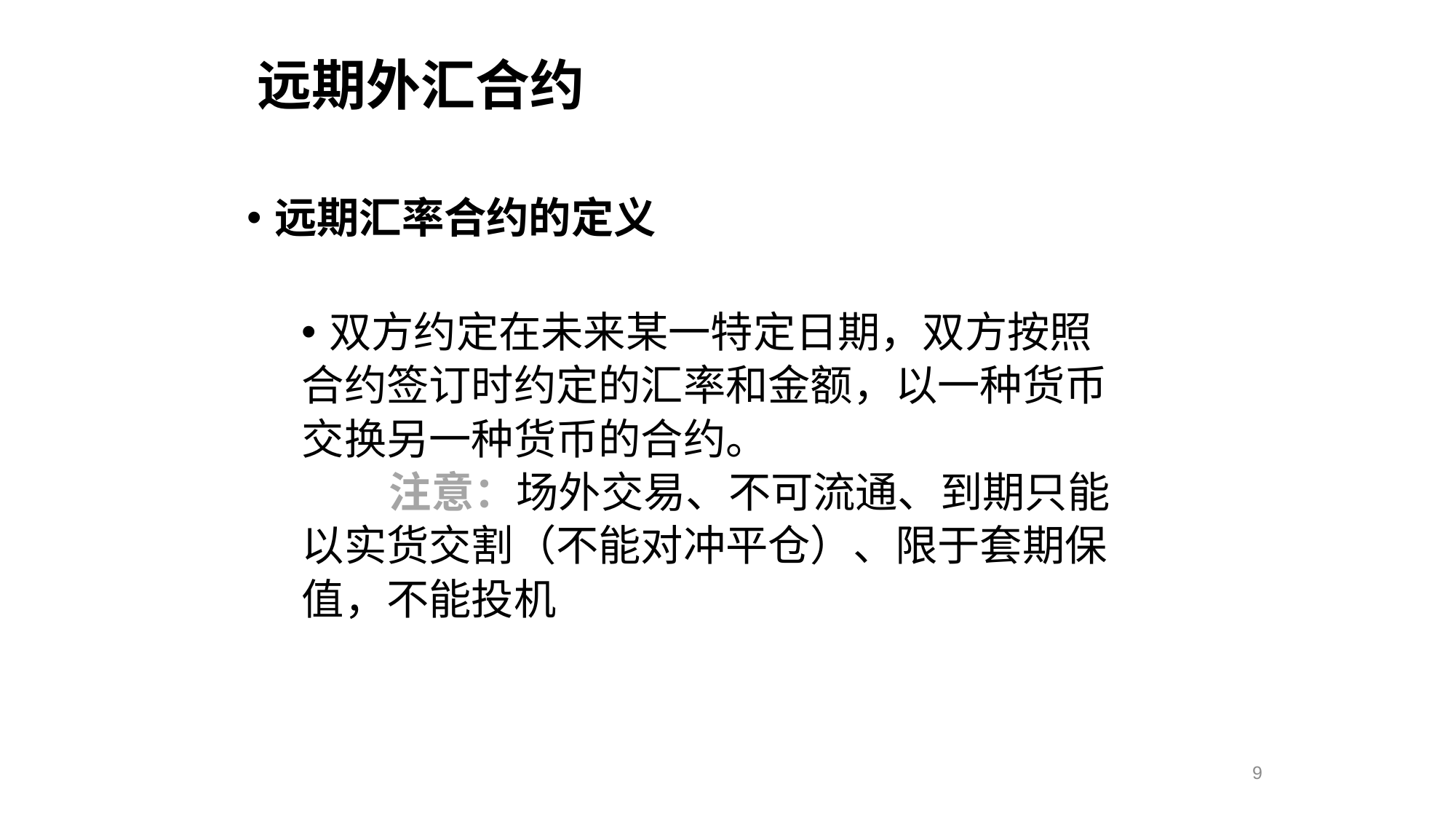

# 远期外汇合约
远期汇率合约的定义

双方约定在未来某一特定日期，双方按照
合约签订时约定的汇率和金额，以一种货币
交换另一种货币的合约。
        注意：场外交易、不可流通、到期只能
以实货交割（不能对冲平仓）、限于套期保
值，不能投机

9